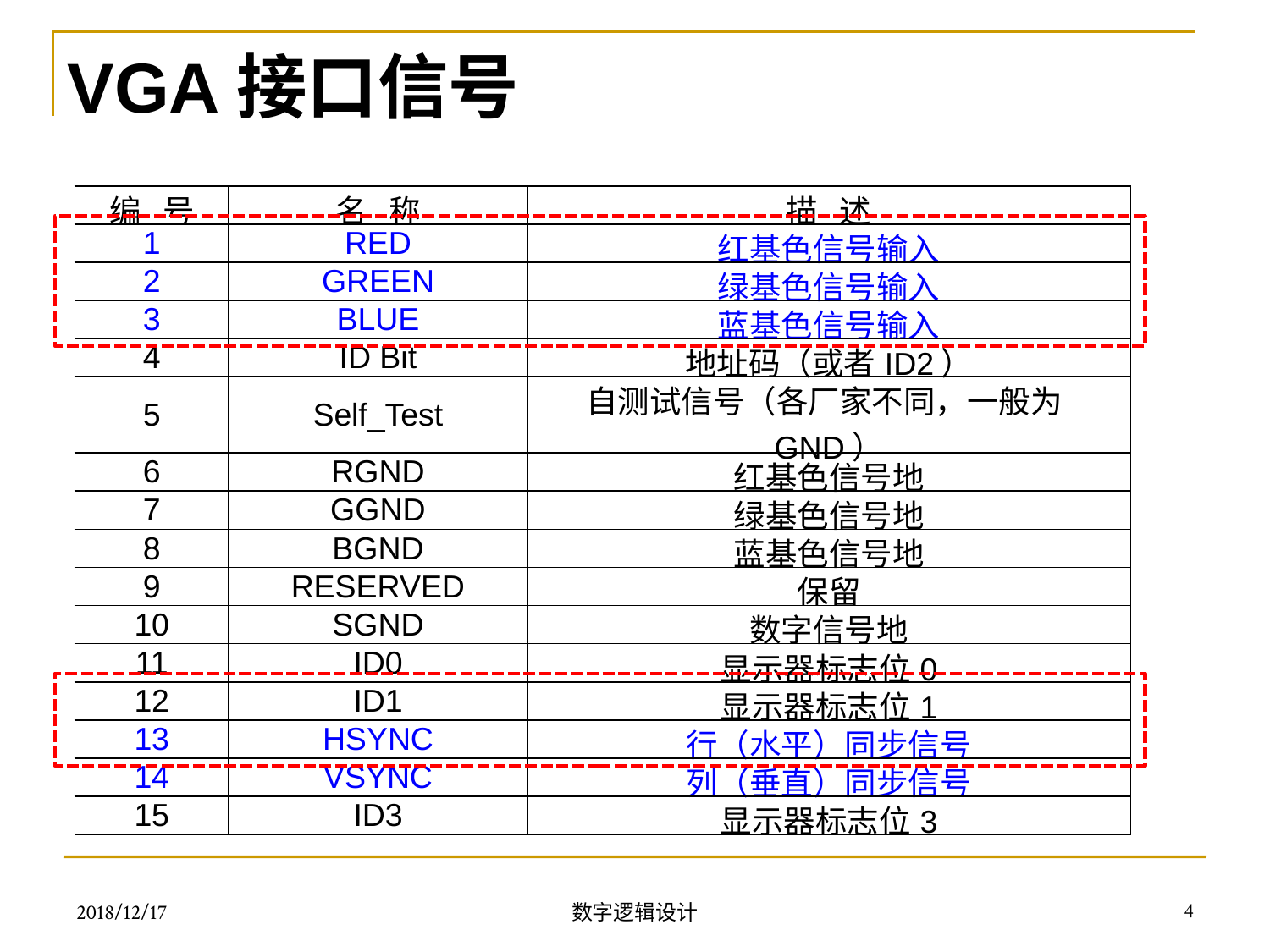

VGA接口信号
| 编 号 | 名 称 | 描 述 |
| --- | --- | --- |
| 1 | RED | 红基色信号输入 |
| 2 | GREEN | 绿基色信号输入 |
| 3 | BLUE | 蓝基色信号输入 |
| 4 | ID Bit | 地址码（或者ID2） |
| 5 | Self\_Test | 自测试信号（各厂家不同，一般为GND） |
| 6 | RGND | 红基色信号地 |
| 7 | GGND | 绿基色信号地 |
| 8 | BGND | 蓝基色信号地 |
| 9 | RESERVED | 保留 |
| 10 | SGND | 数字信号地 |
| 11 | ID0 | 显示器标志位0 |
| 12 | ID1 | 显示器标志位1 |
| 13 | HSYNC | 行（水平）同步信号 |
| 14 | VSYNC | 列（垂直）同步信号 |
| 15 | ID3 | 显示器标志位3 |

2018/12/17
4
数字逻辑设计